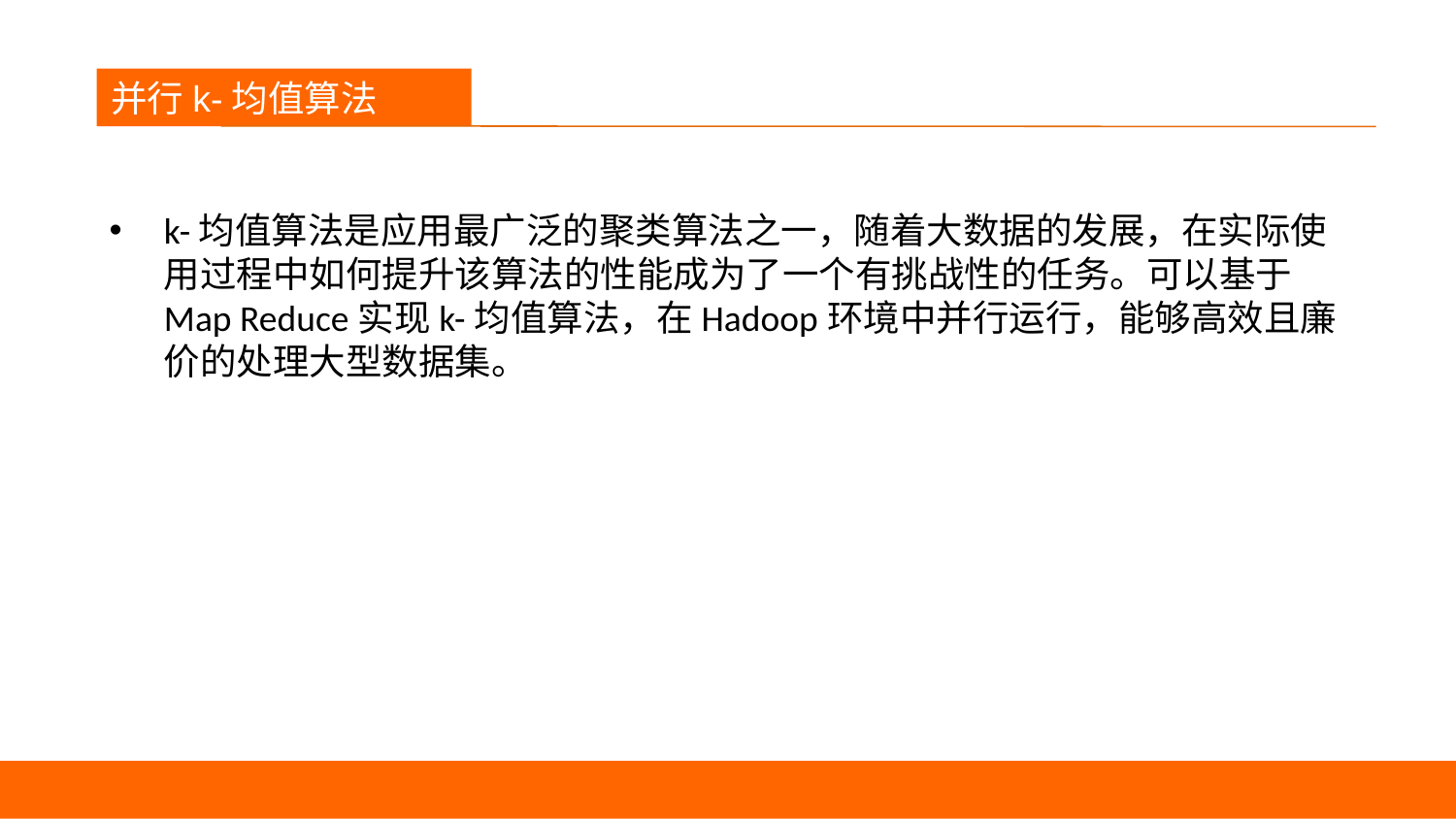

并行k-均值算法

k-均值算法是应用最广泛的聚类算法之一，随着大数据的发展，在实际使用过程中如何提升该算法的性能成为了一个有挑战性的任务。可以基于Map Reduce实现k-均值算法，在Hadoop环境中并行运行，能够高效且廉价的处理大型数据集。